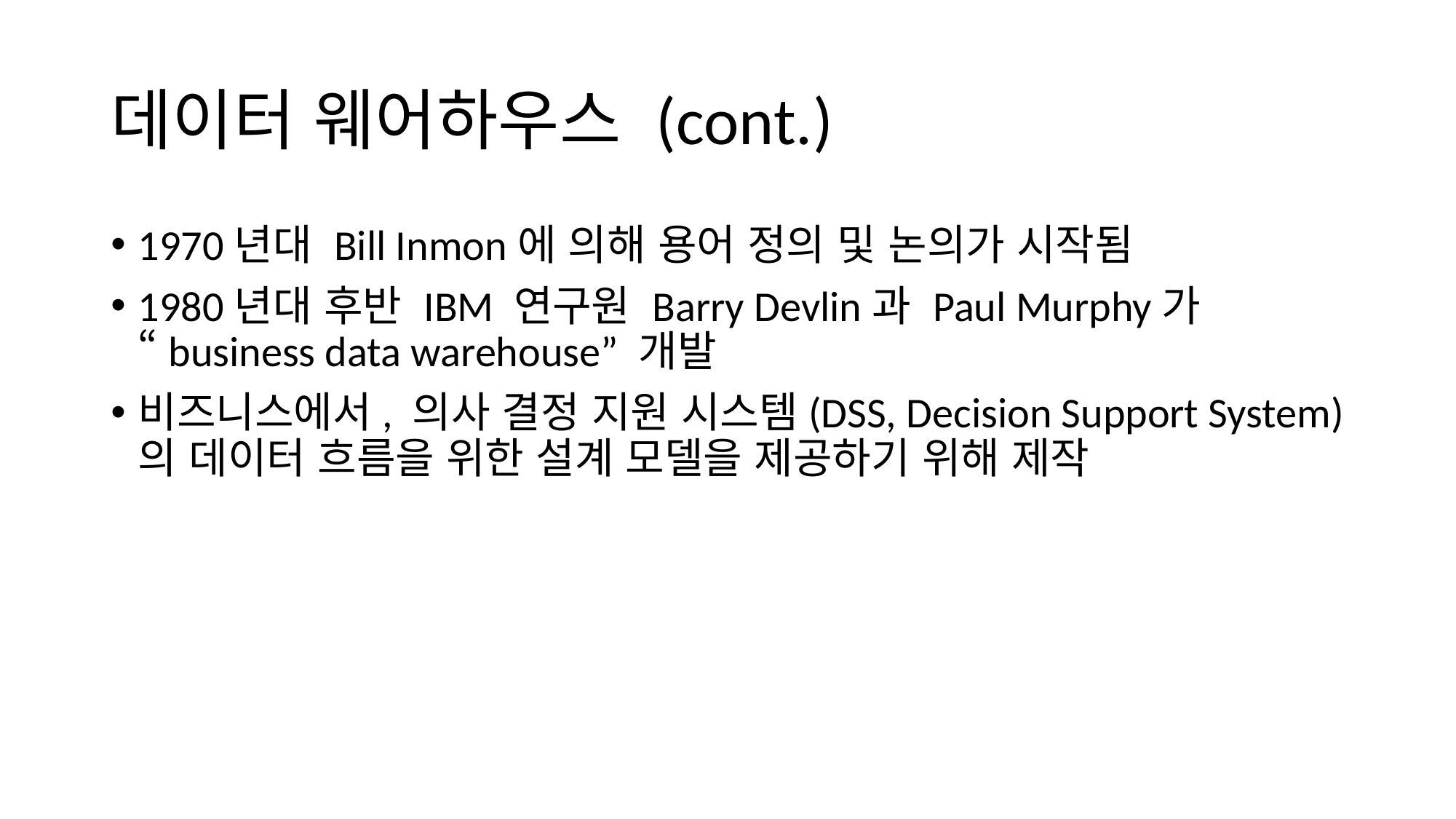

# 데이터 웨어하우스 (cont.)
1970년대 Bill Inmon에 의해 용어 정의 및 논의가 시작됨
1980년대 후반 IBM 연구원 Barry Devlin과 Paul Murphy가 “business data warehouse” 개발
비즈니스에서, 의사 결정 지원 시스템(DSS, Decision Support System)의 데이터 흐름을 위한 설계 모델을 제공하기 위해 제작